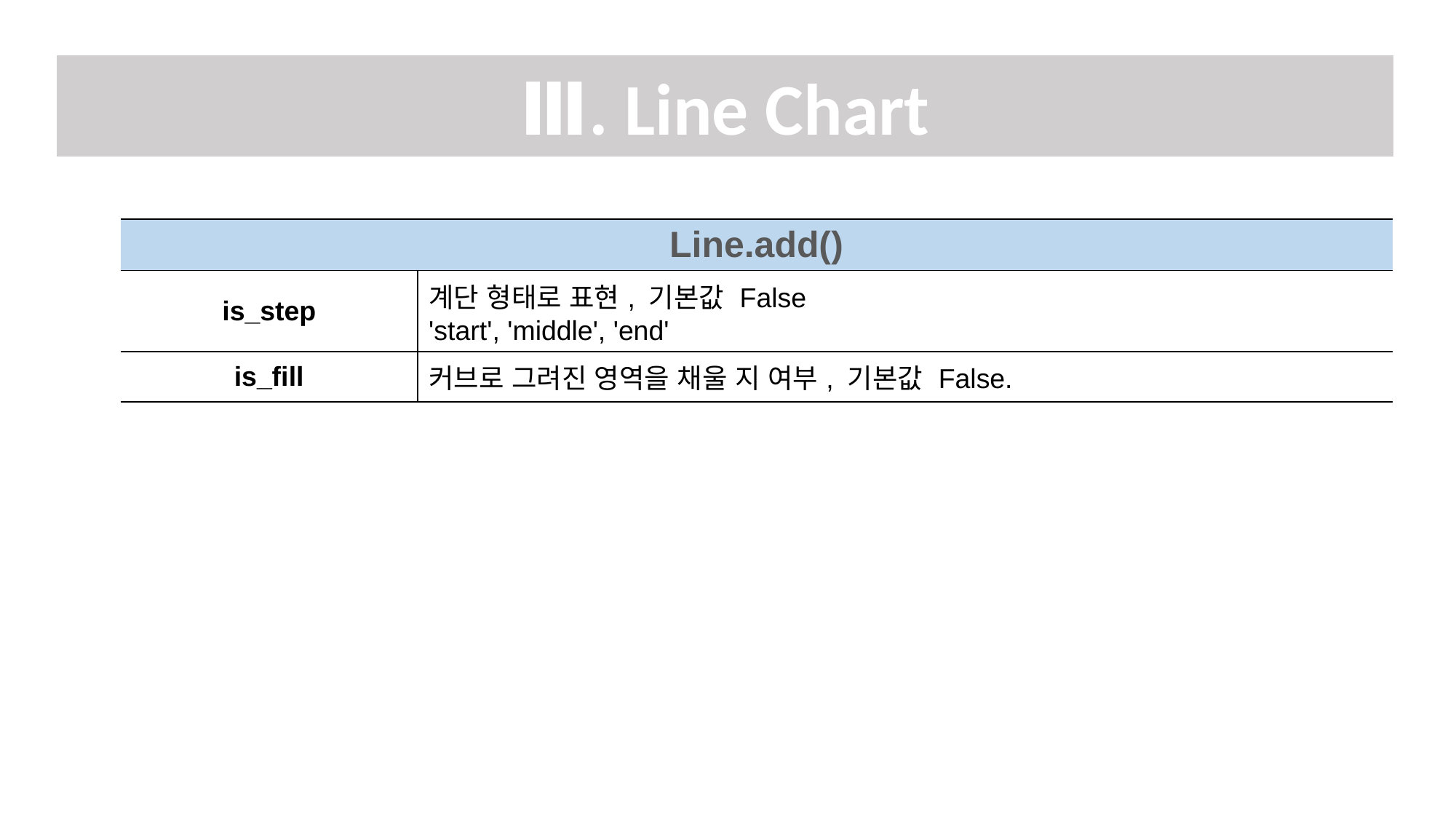

Ⅲ. Line Chart
| Line.add() |  |
| --- | --- |
| is\_step | 계단 형태로 표현, 기본값 False 'start', 'middle', 'end' |
| is\_fill | 커브로 그려진 영역을 채울 지 여부, 기본값 False. |